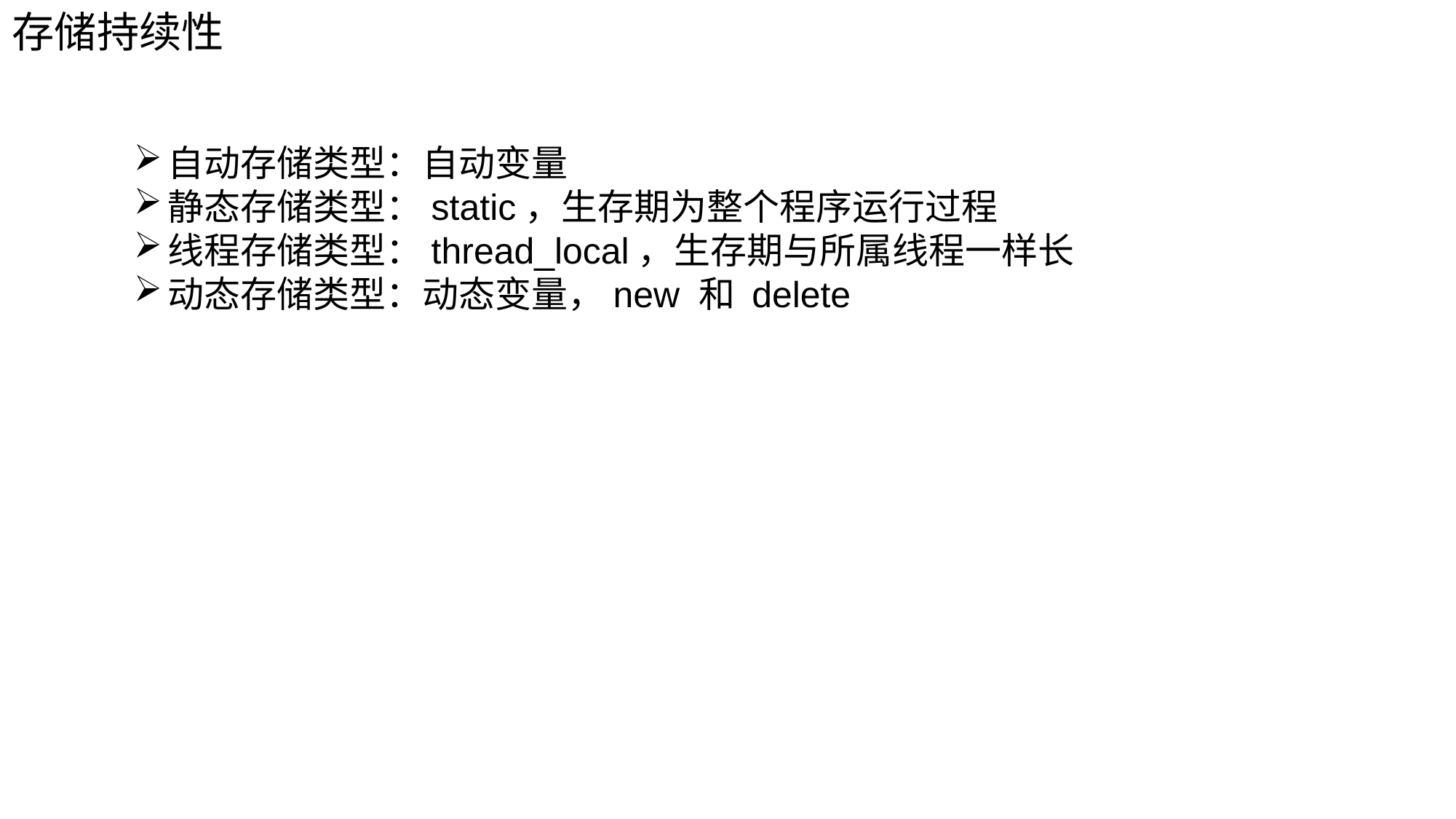

存储持续性
自动存储类型：自动变量
静态存储类型：static，生存期为整个程序运行过程
线程存储类型：thread_local，生存期与所属线程一样长
动态存储类型：动态变量，new 和 delete